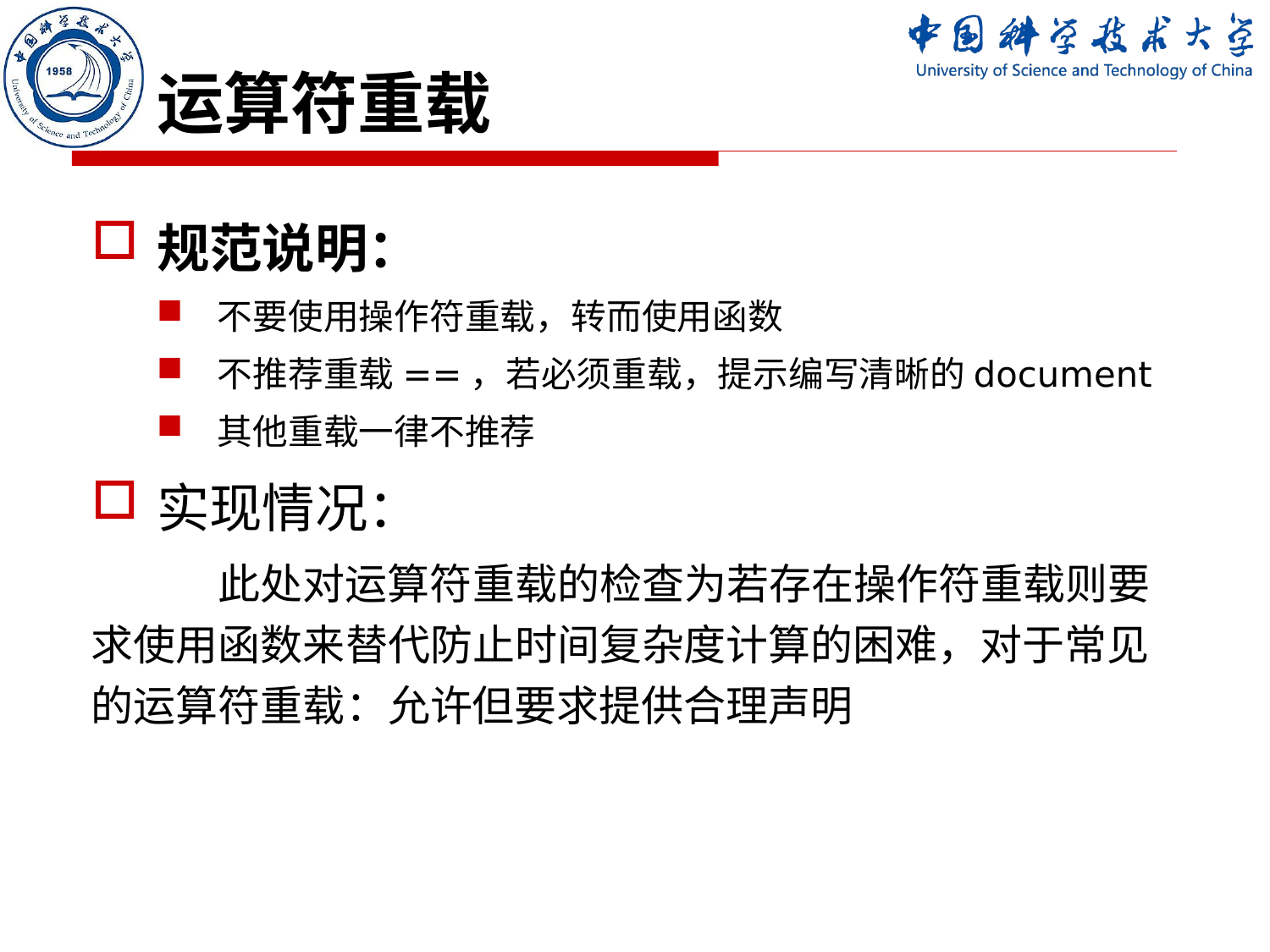

# 运算符重载
规范说明：
不要使用操作符重载，转而使用函数
不推荐重载==，若必须重载，提示编写清晰的document
其他重载一律不推荐
实现情况：
	此处对运算符重载的检查为若存在操作符重载则要求使用函数来替代防止时间复杂度计算的困难，对于常见的运算符重载：允许但要求提供合理声明

17